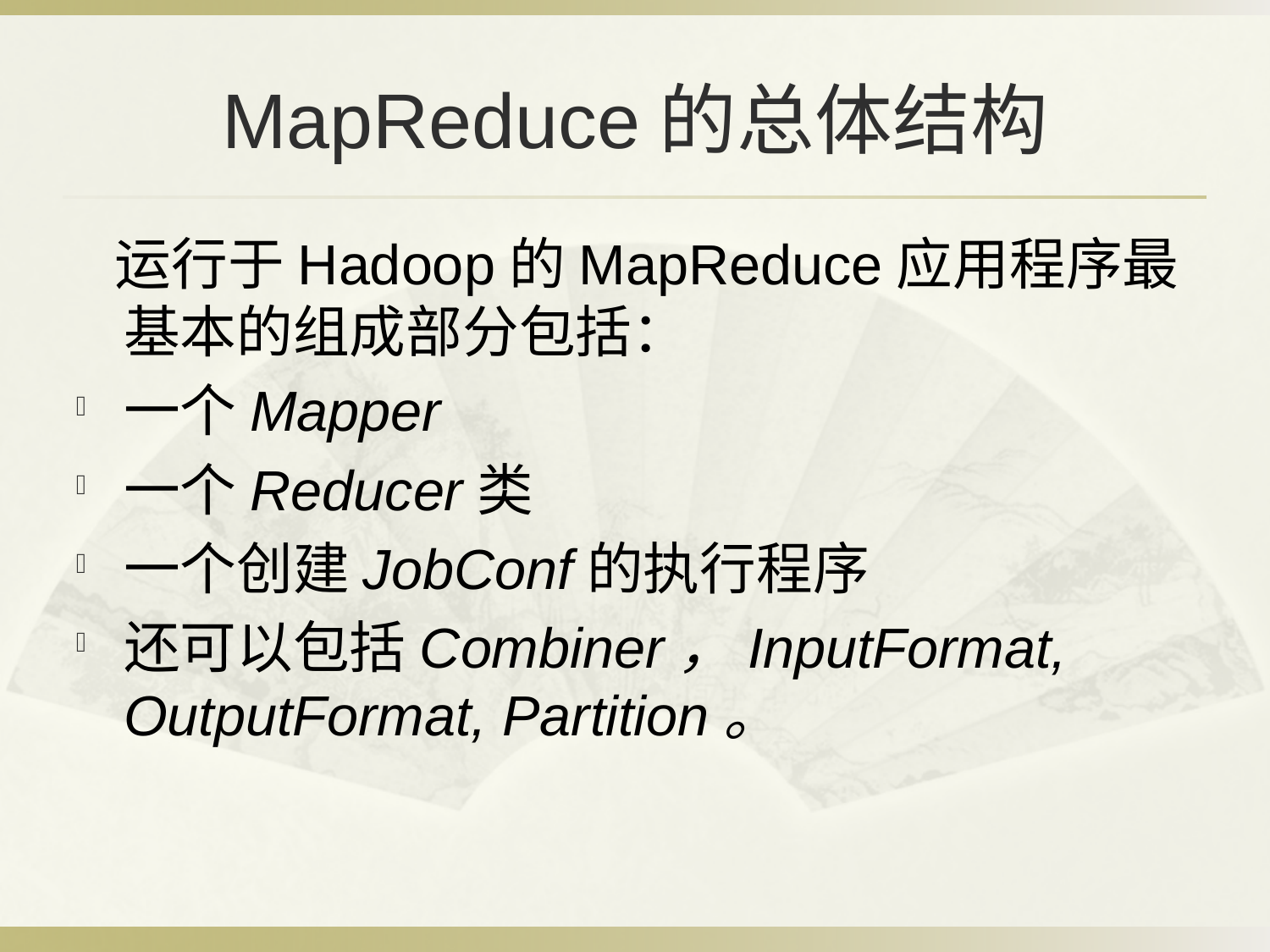

# MapReduce的总体结构
  运行于Hadoop的MapReduce应用程序最基本的组成部分包括：
一个Mapper
一个Reducer类
一个创建JobConf的执行程序
还可以包括Combiner，InputFormat, OutputFormat, Partition。